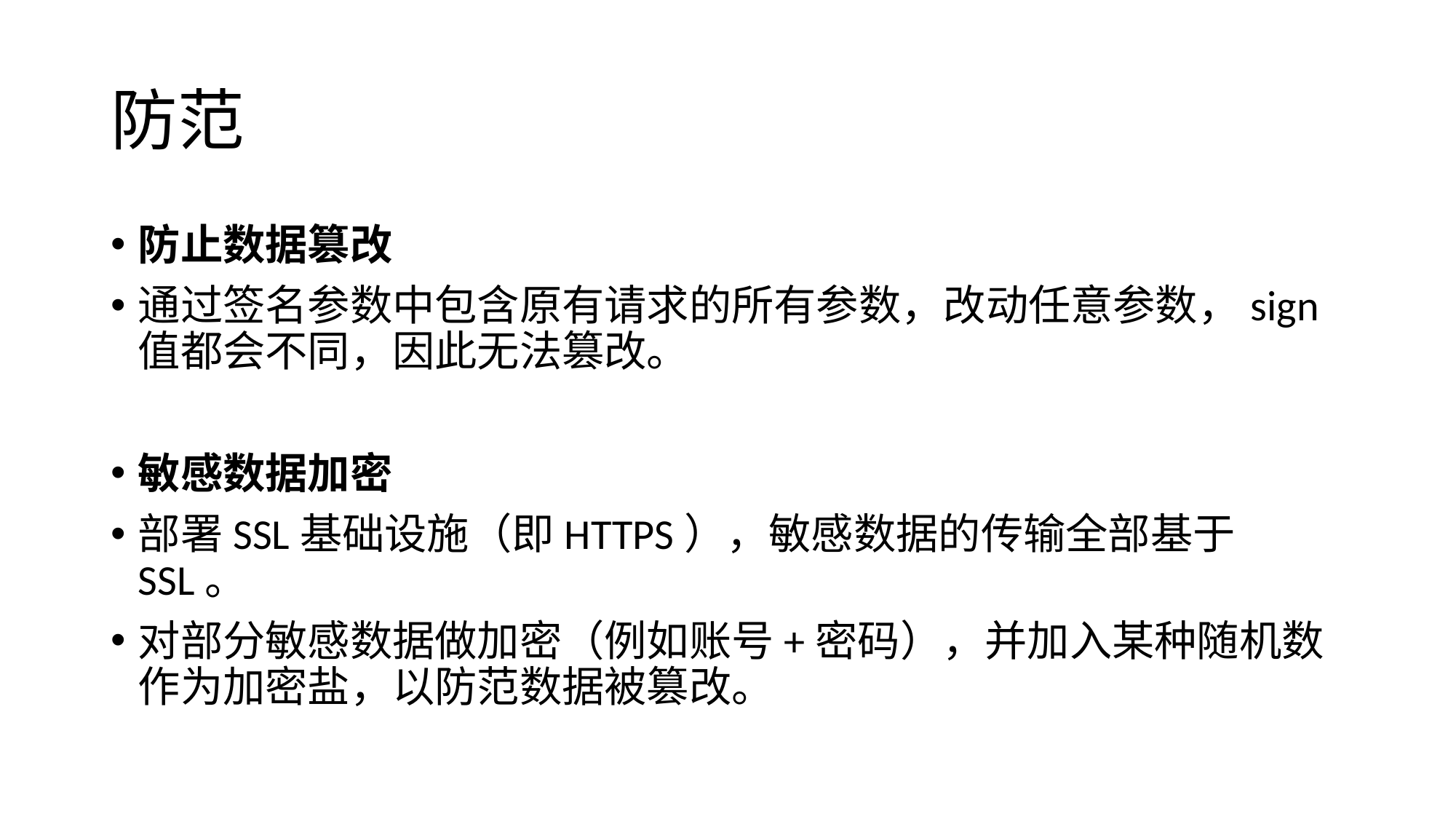

# 防范
防止数据篡改
通过签名参数中包含原有请求的所有参数，改动任意参数，sign值都会不同，因此无法篡改。

敏感数据加密
部署SSL基础设施（即HTTPS），敏感数据的传输全部基于SSL。
对部分敏感数据做加密（例如账号+密码），并加入某种随机数作为加密盐，以防范数据被篡改。